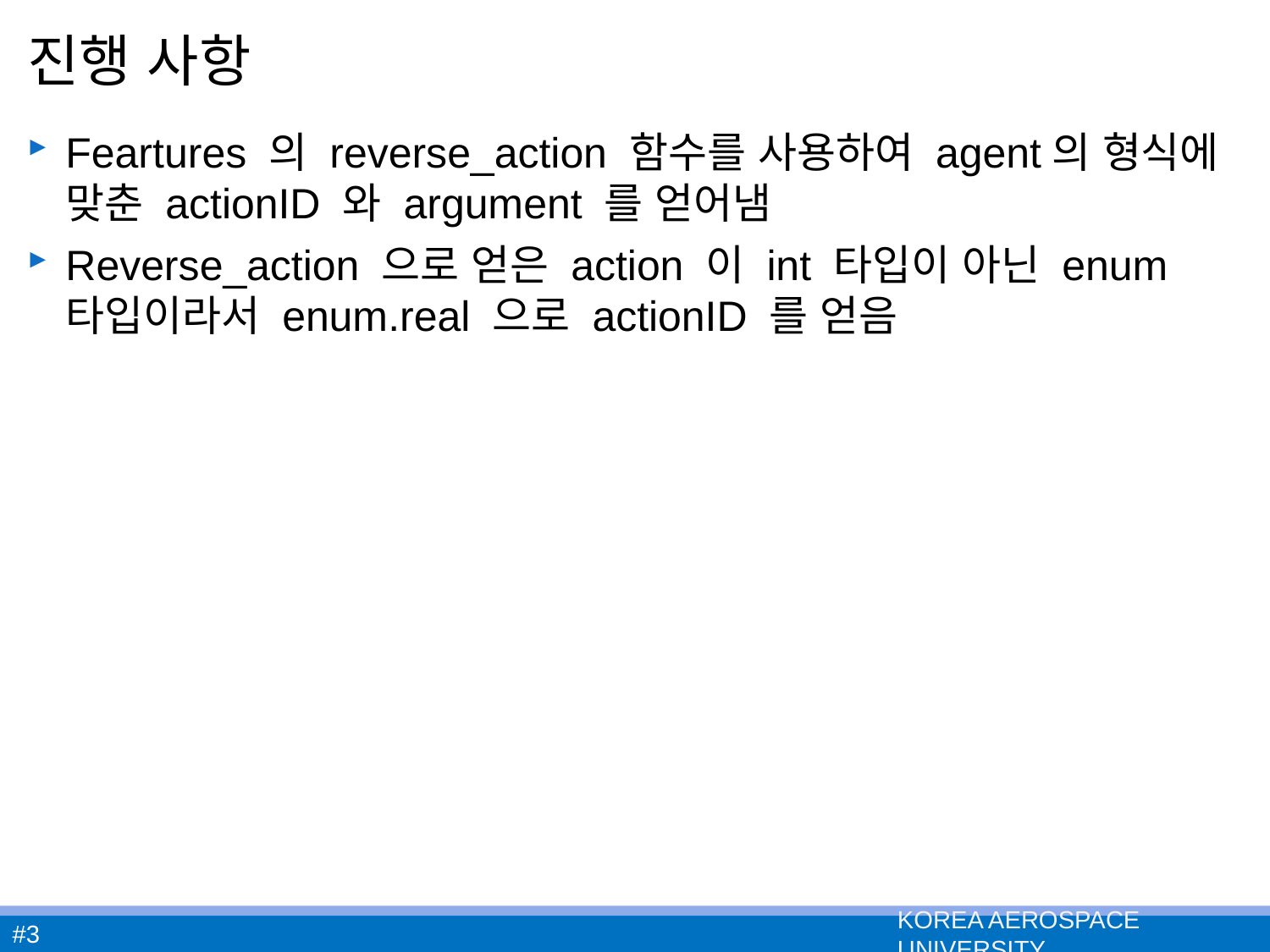

# 진행 사항
Feartures 의 reverse_action 함수를 사용하여 agent의 형식에 맞춘 actionID 와 argument 를 얻어냄
Reverse_action 으로 얻은 action 이 int 타입이 아닌 enum 타입이라서 enum.real 으로 actionID 를 얻음
#3